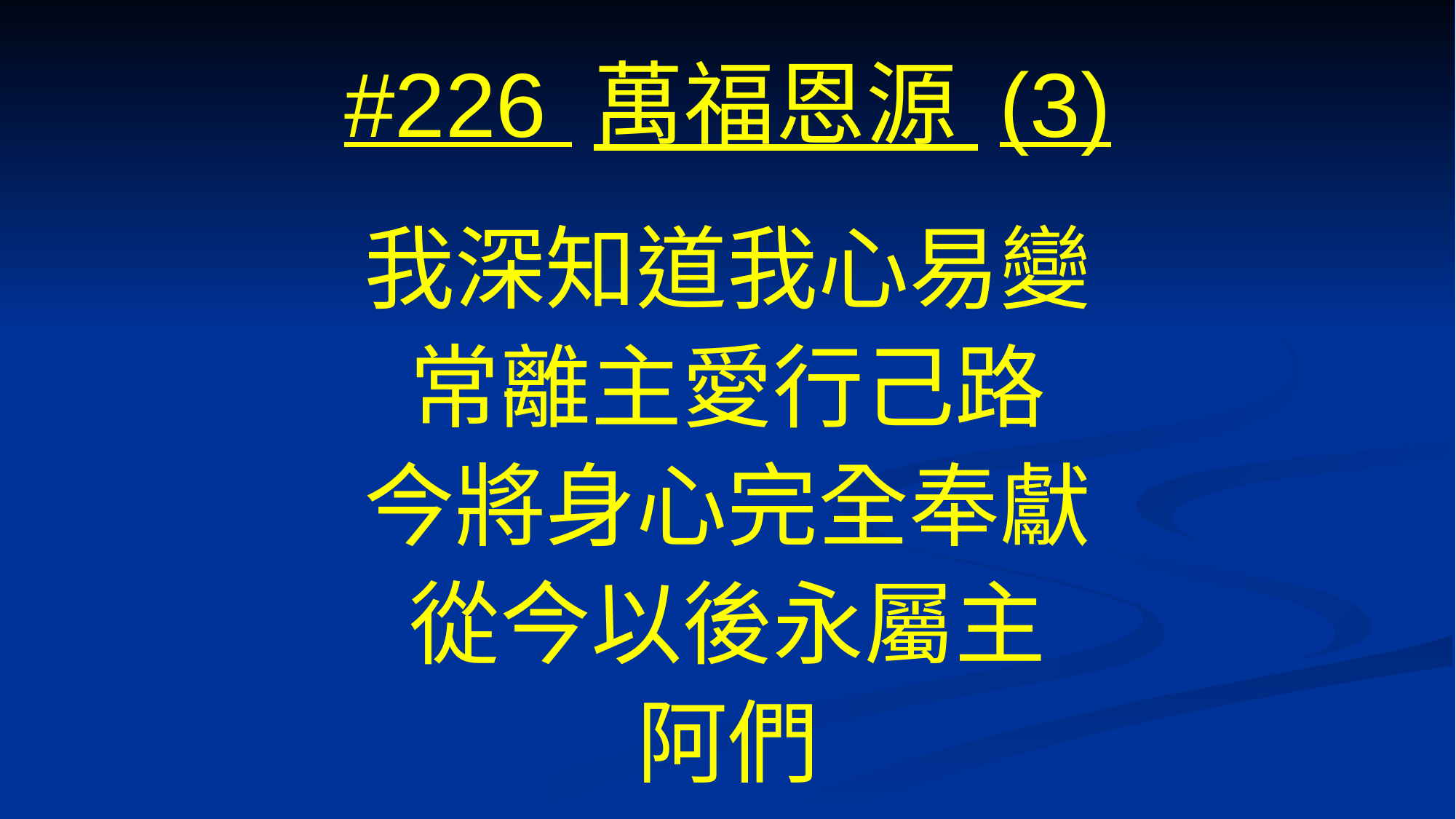

# #226 萬福恩源 (3)
我深知道我心易變
常離主愛行己路
今將身心完全奉獻
從今以後永屬主
阿們